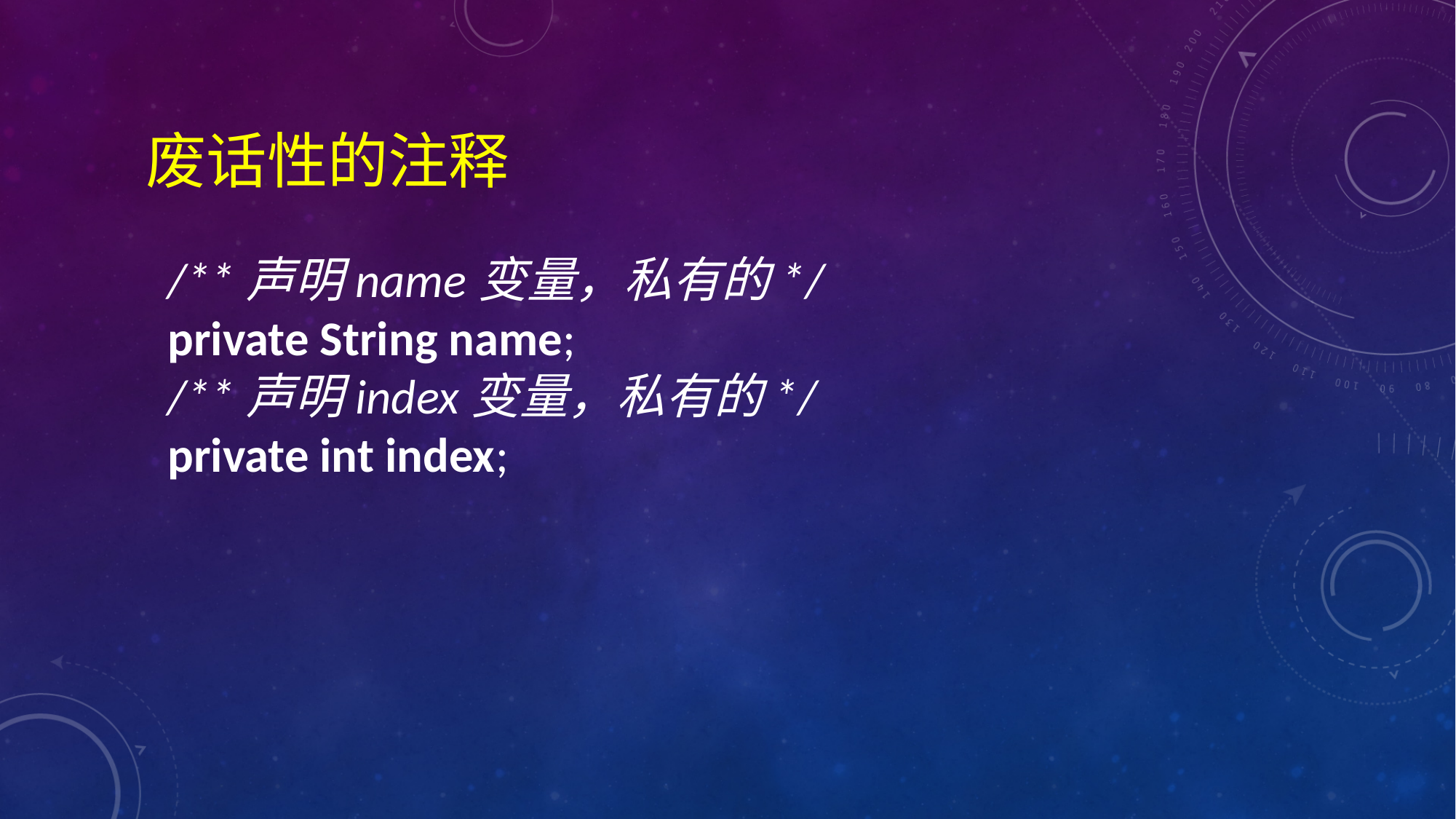

废话性的注释
/**声明name变量，私有的*/
private String name;
/**声明index变量，私有的*/
private int index;